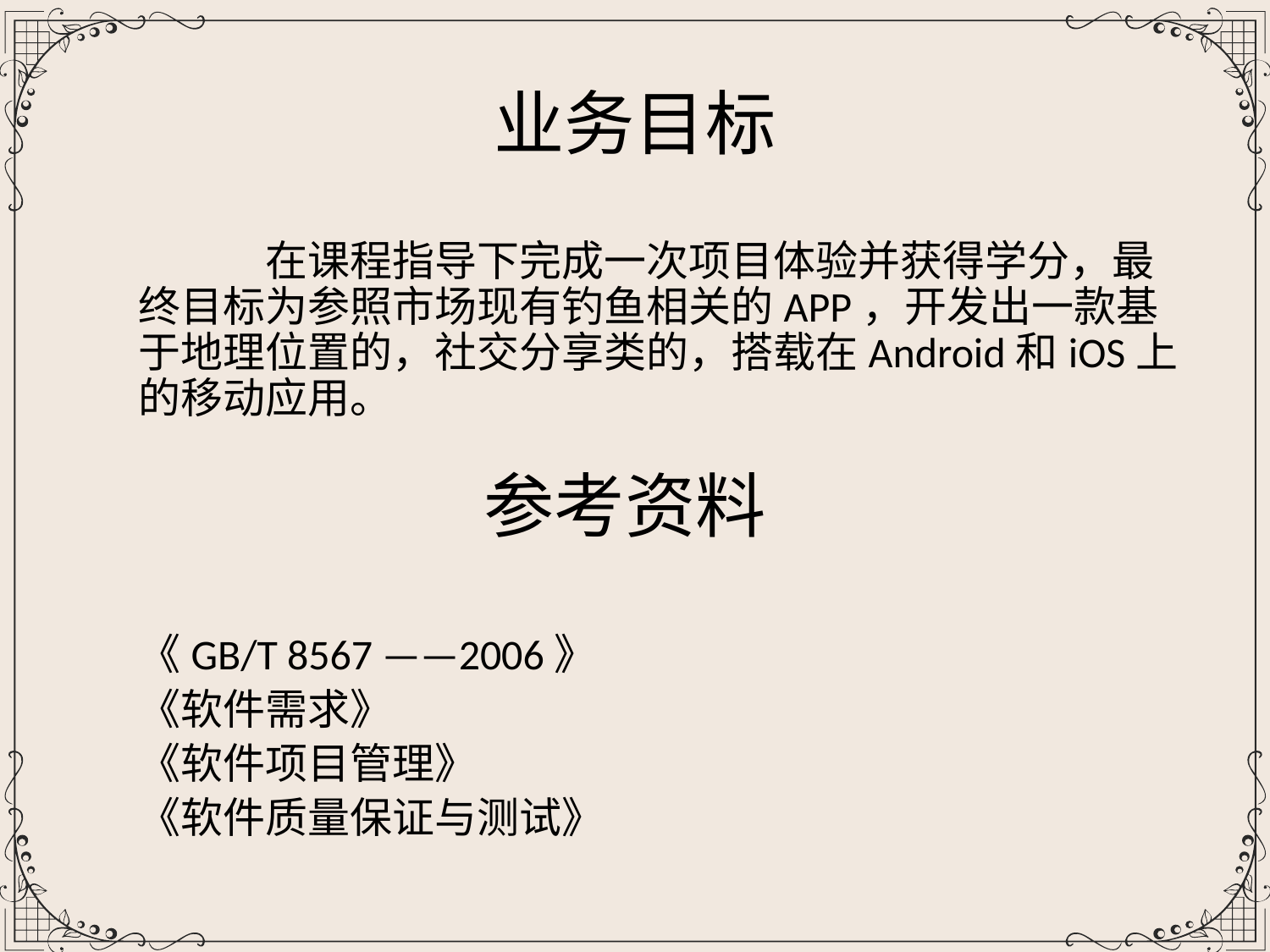

业务目标
	在课程指导下完成一次项目体验并获得学分，最终目标为参照市场现有钓鱼相关的APP，开发出一款基于地理位置的，社交分享类的，搭载在Android和iOS上的移动应用。
参考资料
《GB/T 8567 ——2006》
《软件需求》
《软件项目管理》
《软件质量保证与测试》